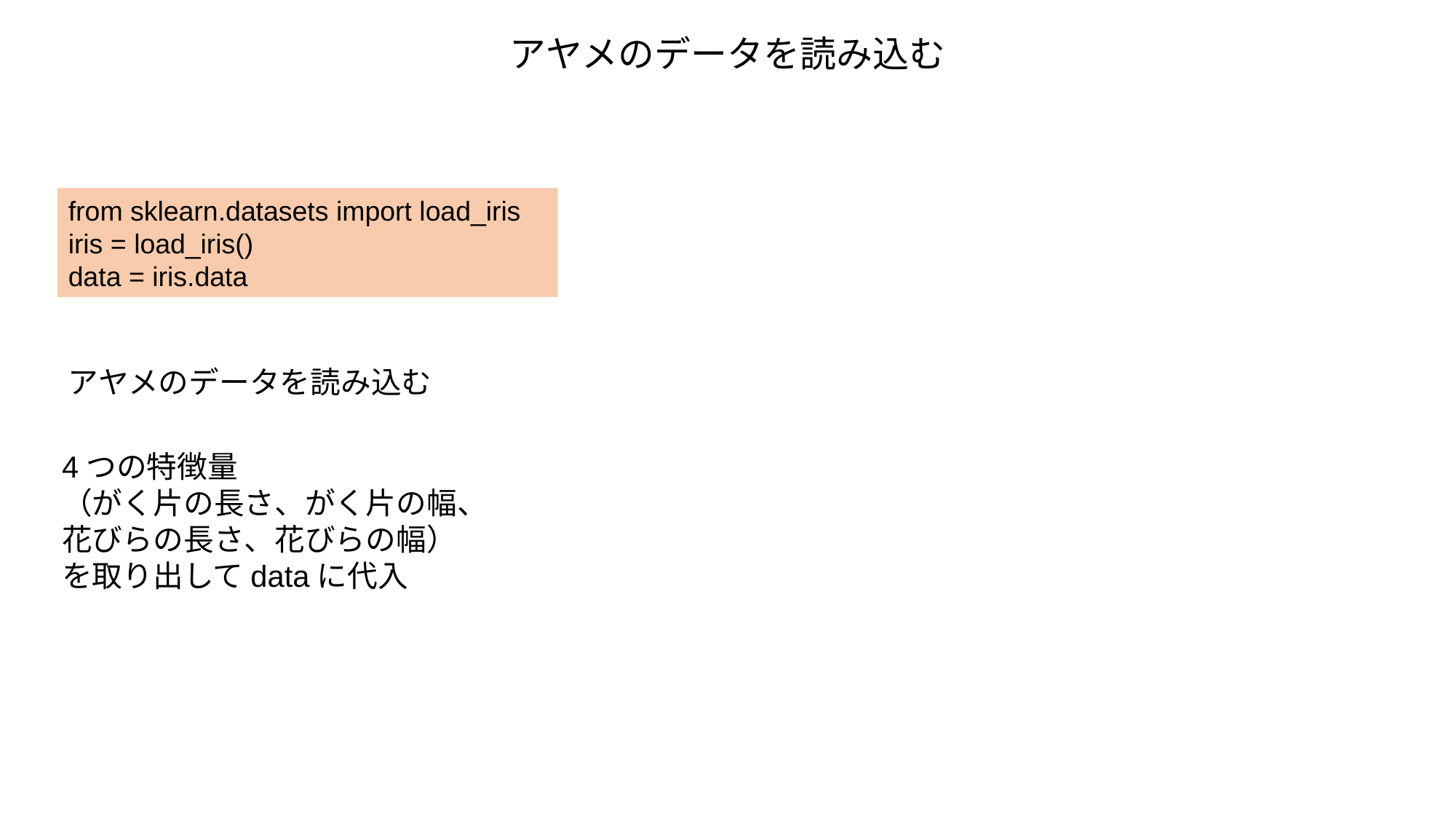

アヤメのデータを読み込む
from sklearn.datasets import load_iris
iris = load_iris()
data = iris.data
アヤメのデータを読み込む
4つの特徴量
（がく片の長さ、がく片の幅、
花びらの長さ、花びらの幅）
を取り出してdataに代入